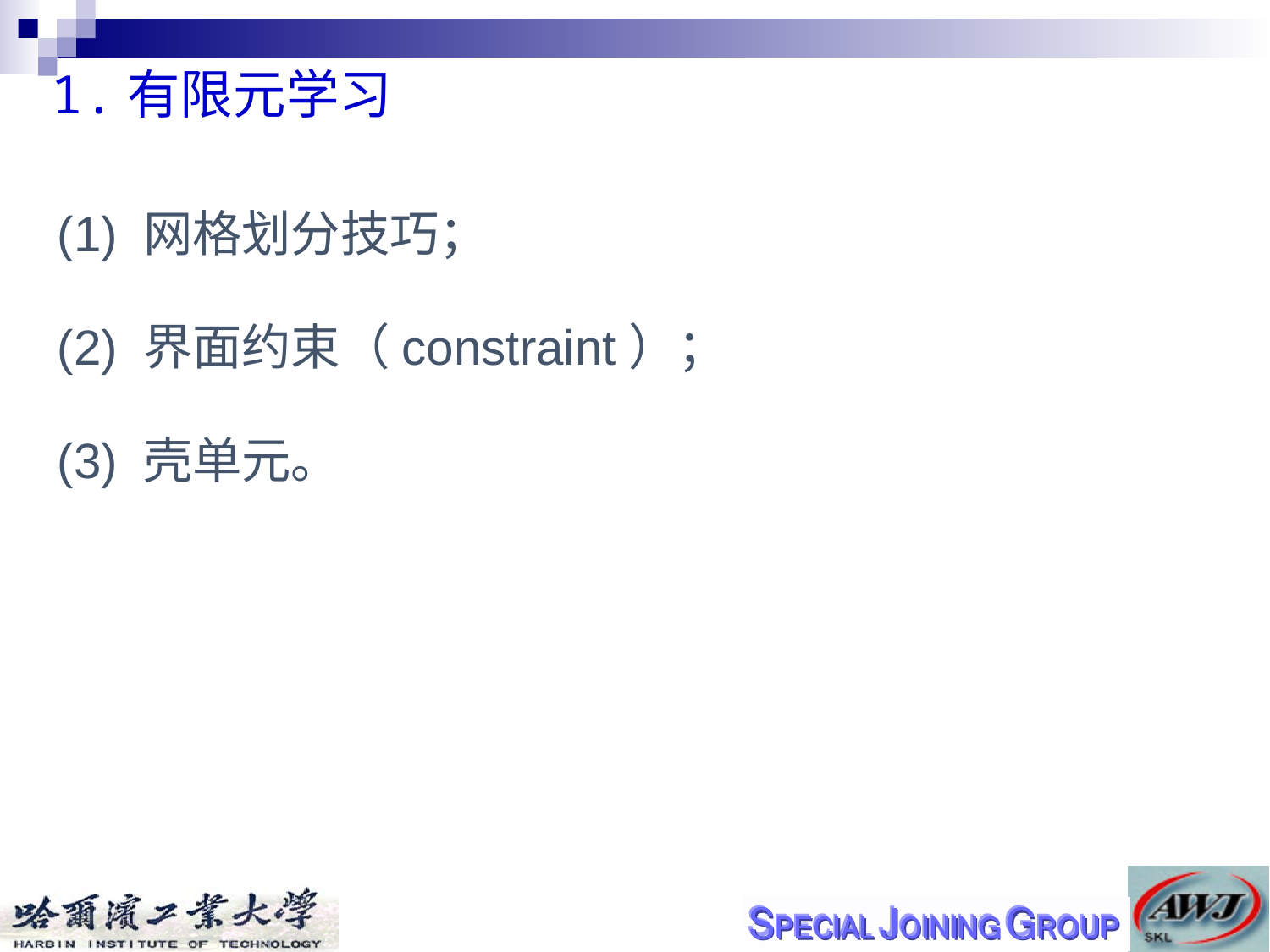

1.有限元学习
(1) 网格划分技巧；
(2) 界面约束（constraint）；
(3) 壳单元。